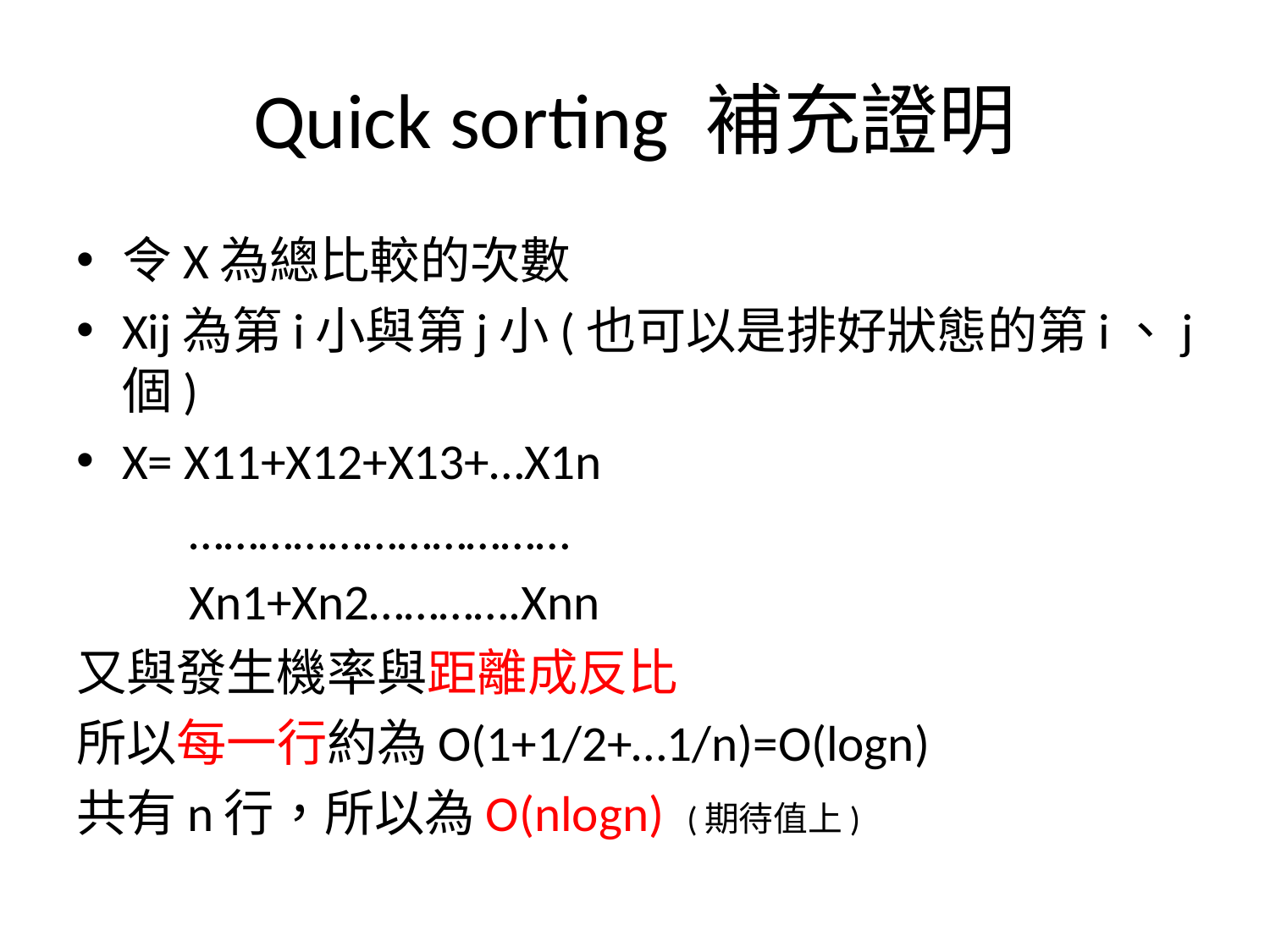

# Quick sorting 補充證明
令X為總比較的次數
Xij為第i小與第j小(也可以是排好狀態的第i、j個)
X= X11+X12+X13+…X1n
	……………………………
	Xn1+Xn2………….Xnn
又與發生機率與距離成反比
所以每一行約為O(1+1/2+…1/n)=O(logn)
共有n行，所以為O(nlogn)  (期待值上)